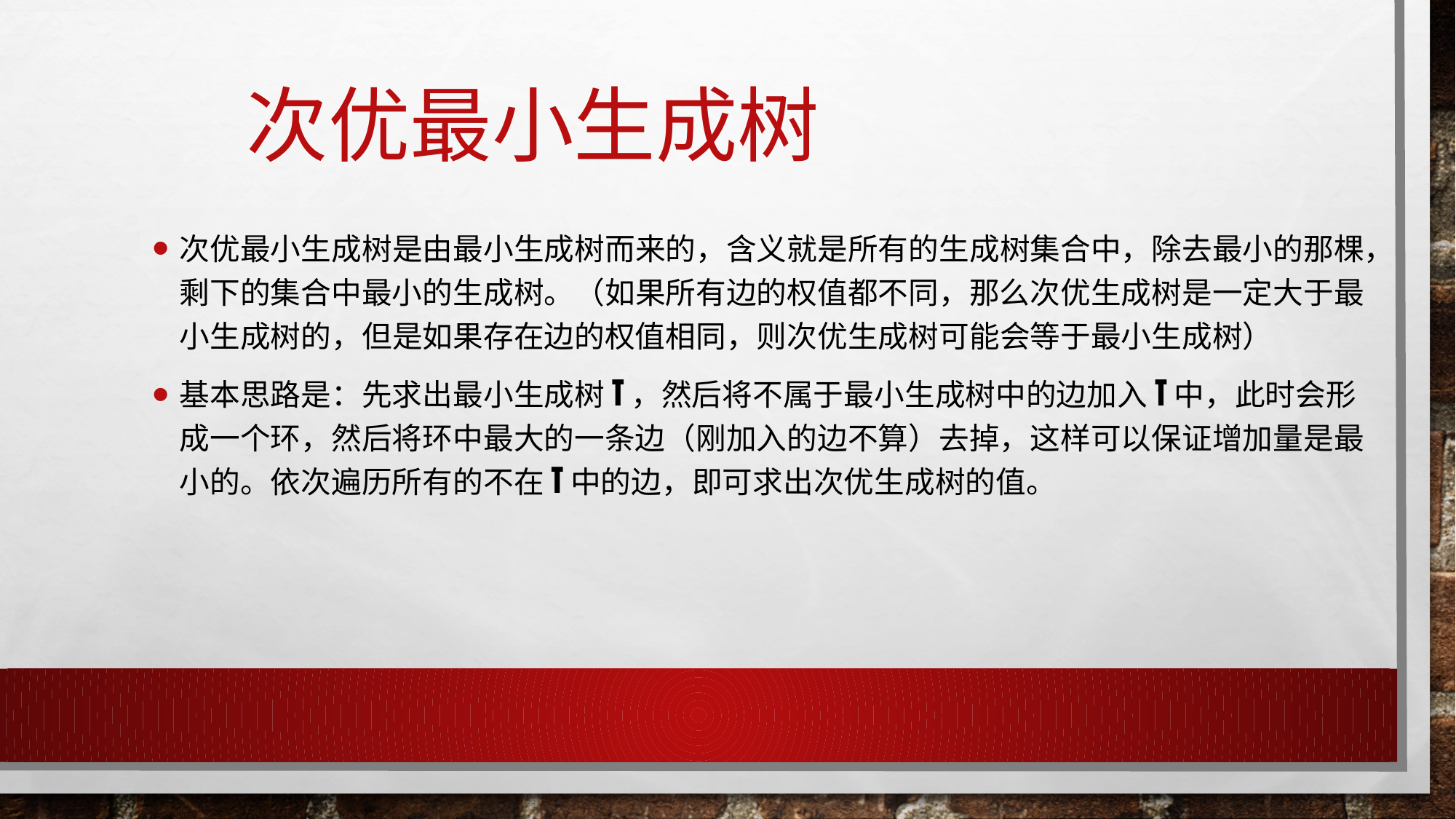

# 次优最小生成树
次优最小生成树是由最小生成树而来的，含义就是所有的生成树集合中，除去最小的那棵，剩下的集合中最小的生成树。（如果所有边的权值都不同，那么次优生成树是一定大于最小生成树的，但是如果存在边的权值相同，则次优生成树可能会等于最小生成树）
基本思路是：先求出最小生成树T，然后将不属于最小生成树中的边加入T中，此时会形成一个环，然后将环中最大的一条边（刚加入的边不算）去掉，这样可以保证增加量是最小的。依次遍历所有的不在T中的边，即可求出次优生成树的值。